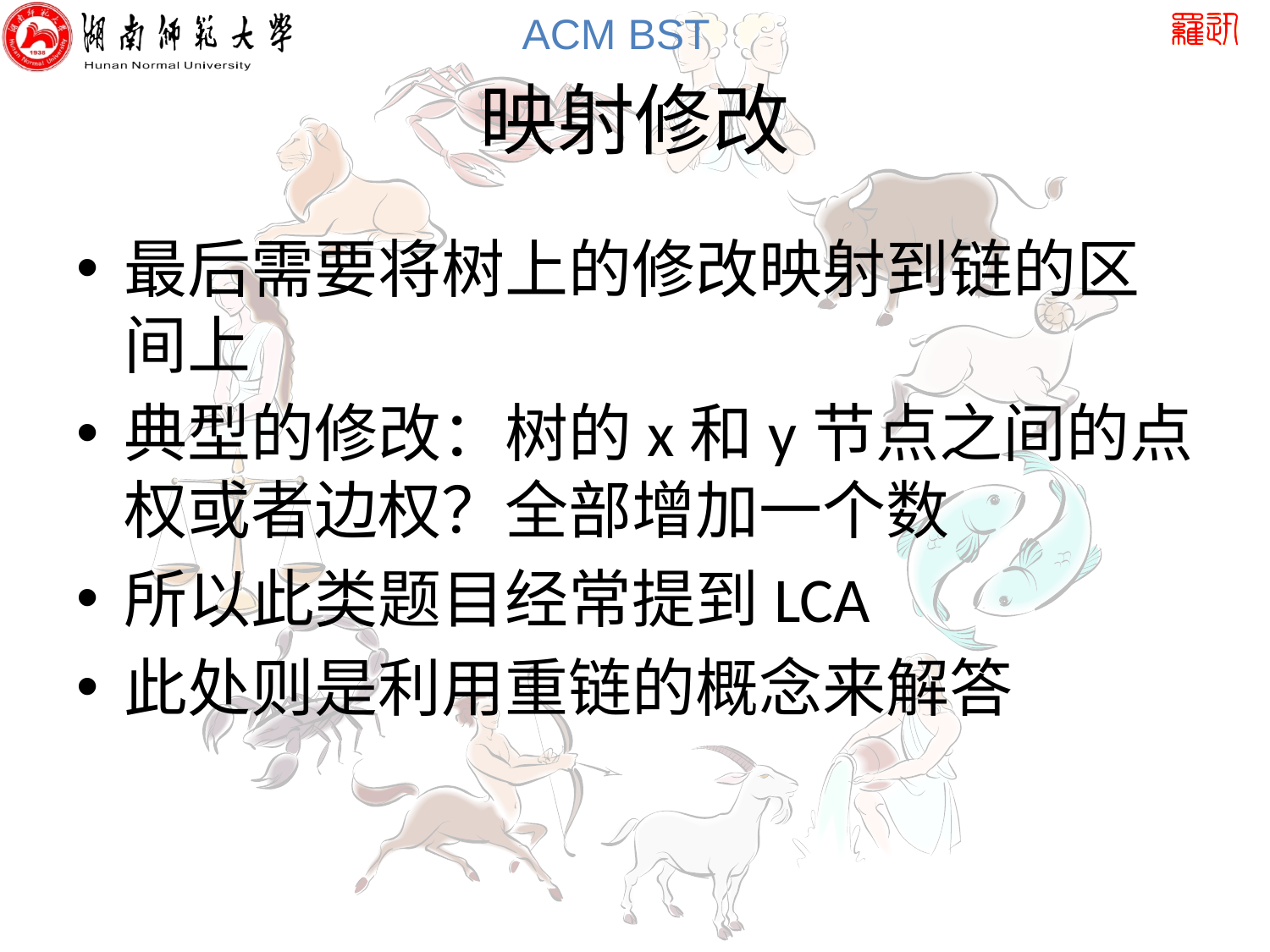

# 映射修改
最后需要将树上的修改映射到链的区间上
典型的修改：树的x和y节点之间的点权或者边权？全部增加一个数
所以此类题目经常提到LCA
此处则是利用重链的概念来解答